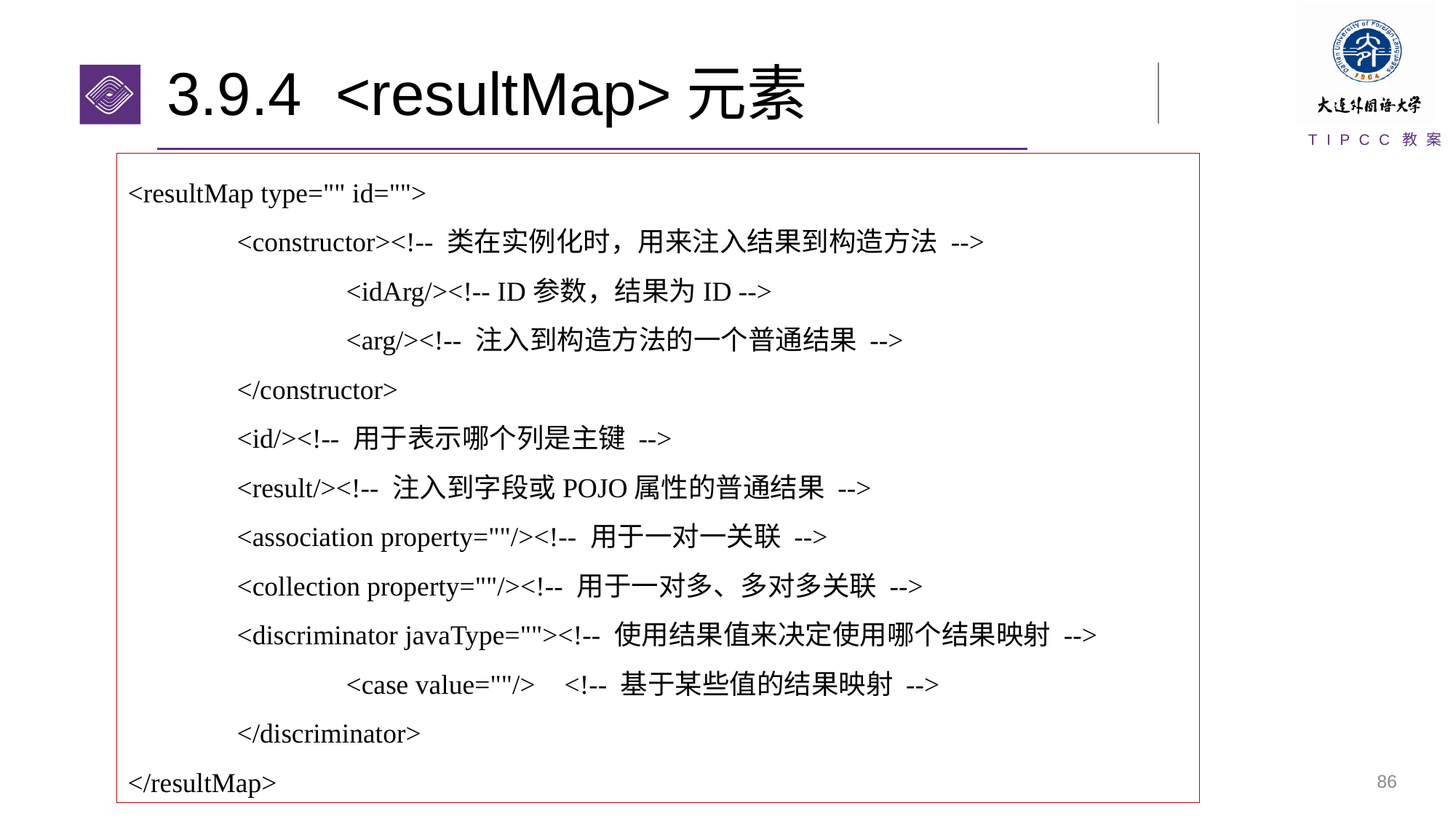

# 3.9.4  <resultMap>元素
<resultMap type="" id="">
	<constructor><!-- 类在实例化时，用来注入结果到构造方法 -->
		<idArg/><!-- ID参数，结果为ID -->
		<arg/><!-- 注入到构造方法的一个普通结果 -->
	</constructor>
	<id/><!-- 用于表示哪个列是主键 -->
	<result/><!-- 注入到字段或POJO属性的普通结果 -->
	<association property=""/><!-- 用于一对一关联 -->
	<collection property=""/><!-- 用于一对多、多对多关联 -->
	<discriminator javaType=""><!-- 使用结果值来决定使用哪个结果映射 -->
		<case value=""/>	<!-- 基于某些值的结果映射 -->
	</discriminator>
</resultMap>
86